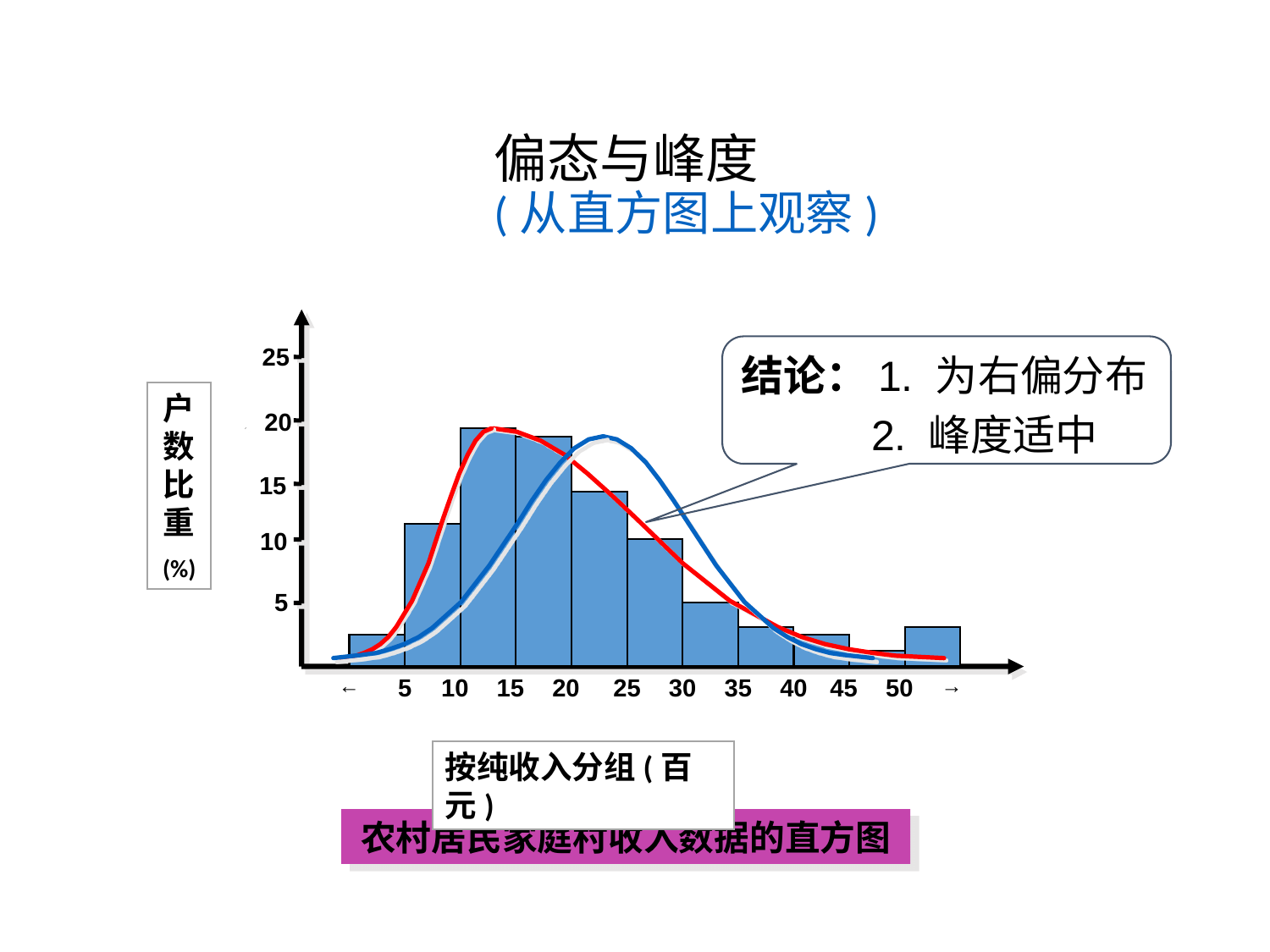

# 偏态与峰度 (从直方图上观察)

25

20

15

10

5

结论：1. 为右偏分布
           2. 峰度适中
户数比重
(%)

15

20

25

10

30

35

40

→

←
5

45

50

按纯收入分组(百元)
农村居民家庭村收入数据的直方图